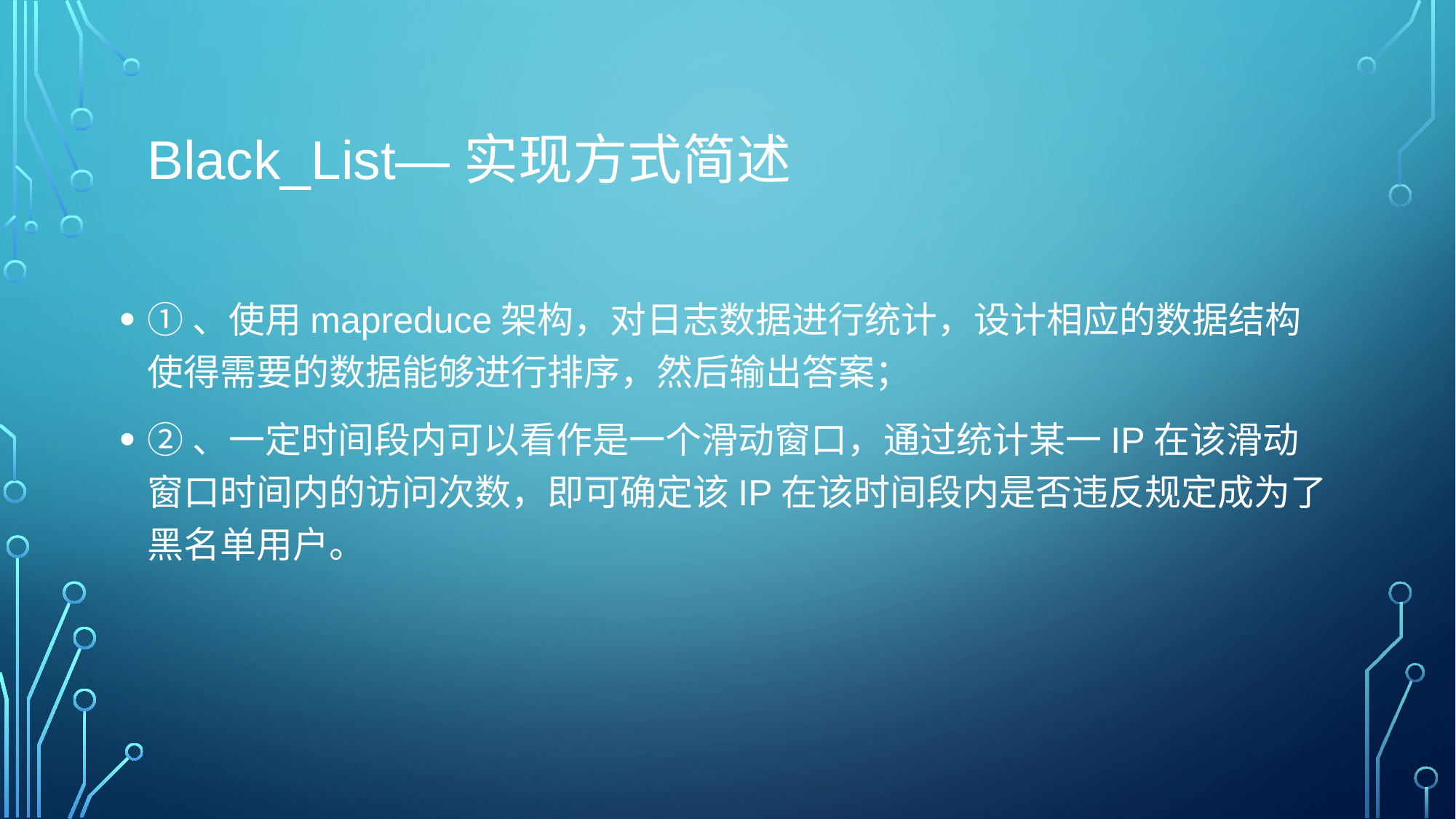

# Black_List—实现方式简述
①、使用mapreduce架构，对日志数据进行统计，设计相应的数据结构使得需要的数据能够进行排序，然后输出答案；
②、一定时间段内可以看作是一个滑动窗口，通过统计某一IP在该滑动窗口时间内的访问次数，即可确定该IP在该时间段内是否违反规定成为了黑名单用户。